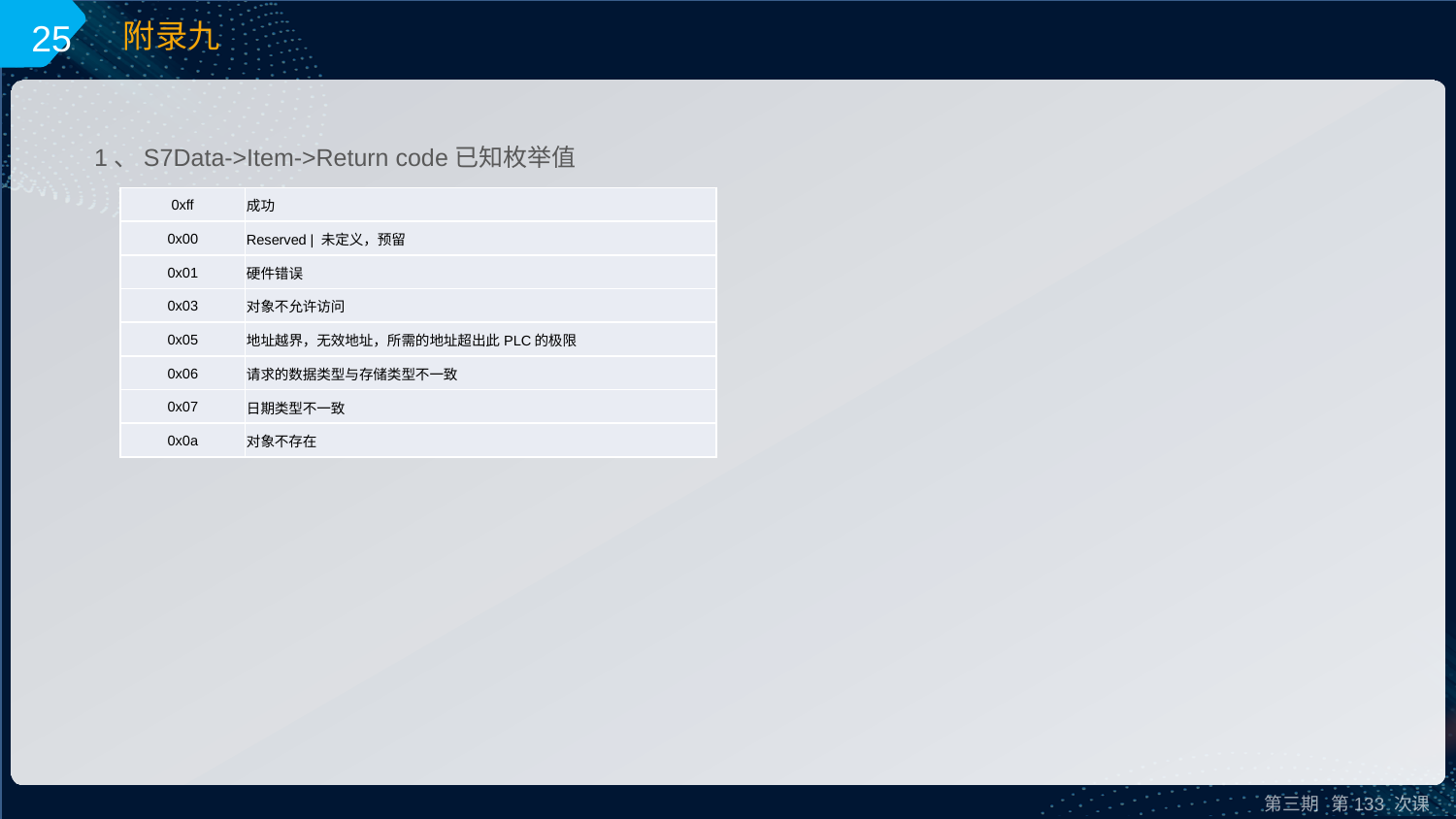

25
附录九
1、S7Data->Item->Return code已知枚举值
| 0xff | 成功 |
| --- | --- |
| 0x00 | Reserved | 未定义，预留 |
| 0x01 | 硬件错误 |
| 0x03 | 对象不允许访问 |
| 0x05 | 地址越界，无效地址，所需的地址超出此PLC的极限 |
| 0x06 | 请求的数据类型与存储类型不一致 |
| 0x07 | 日期类型不一致 |
| 0x0a | 对象不存在 |